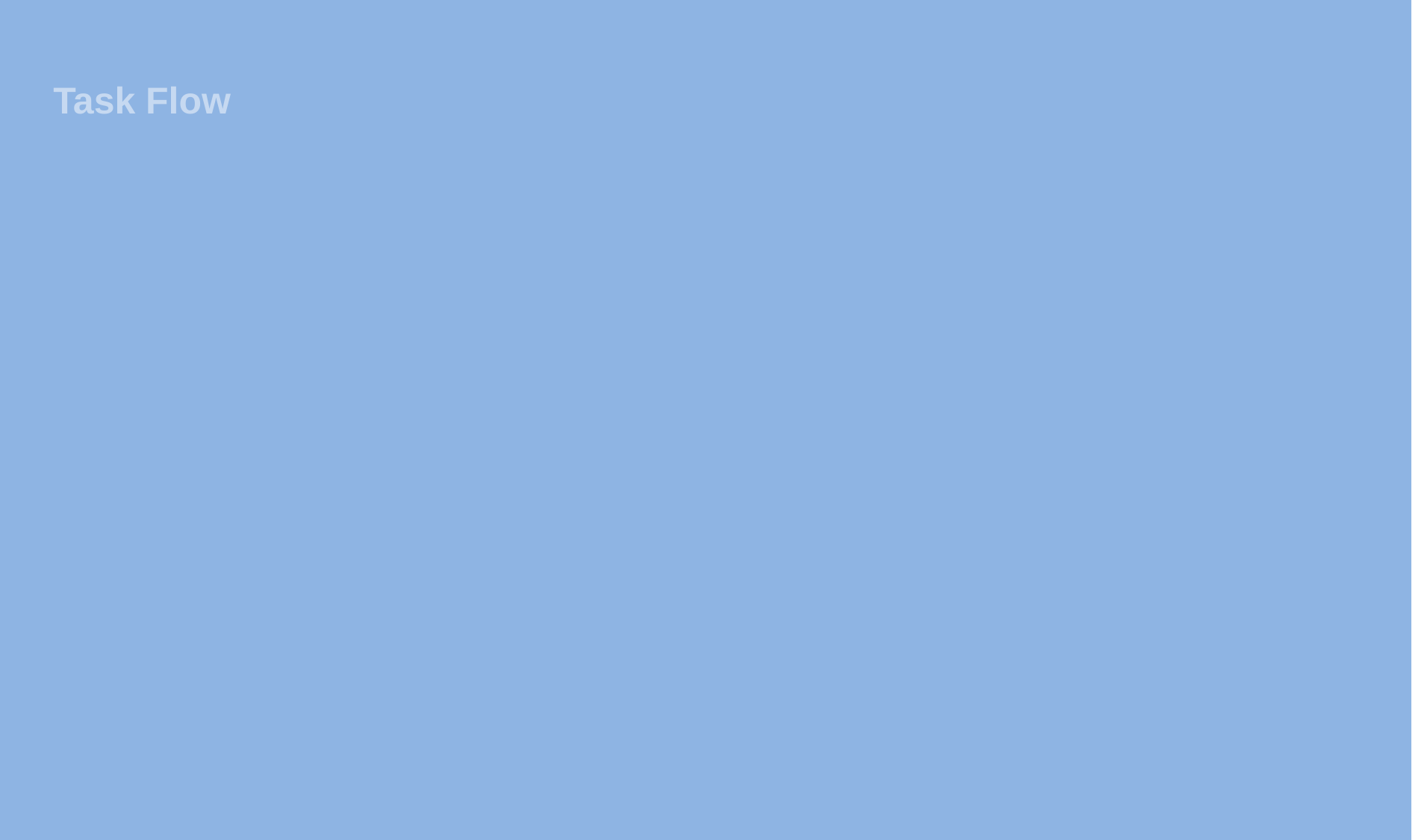

회사탈출 프로젝트
Task Flow
2. 지역 선택 및 일정 추가